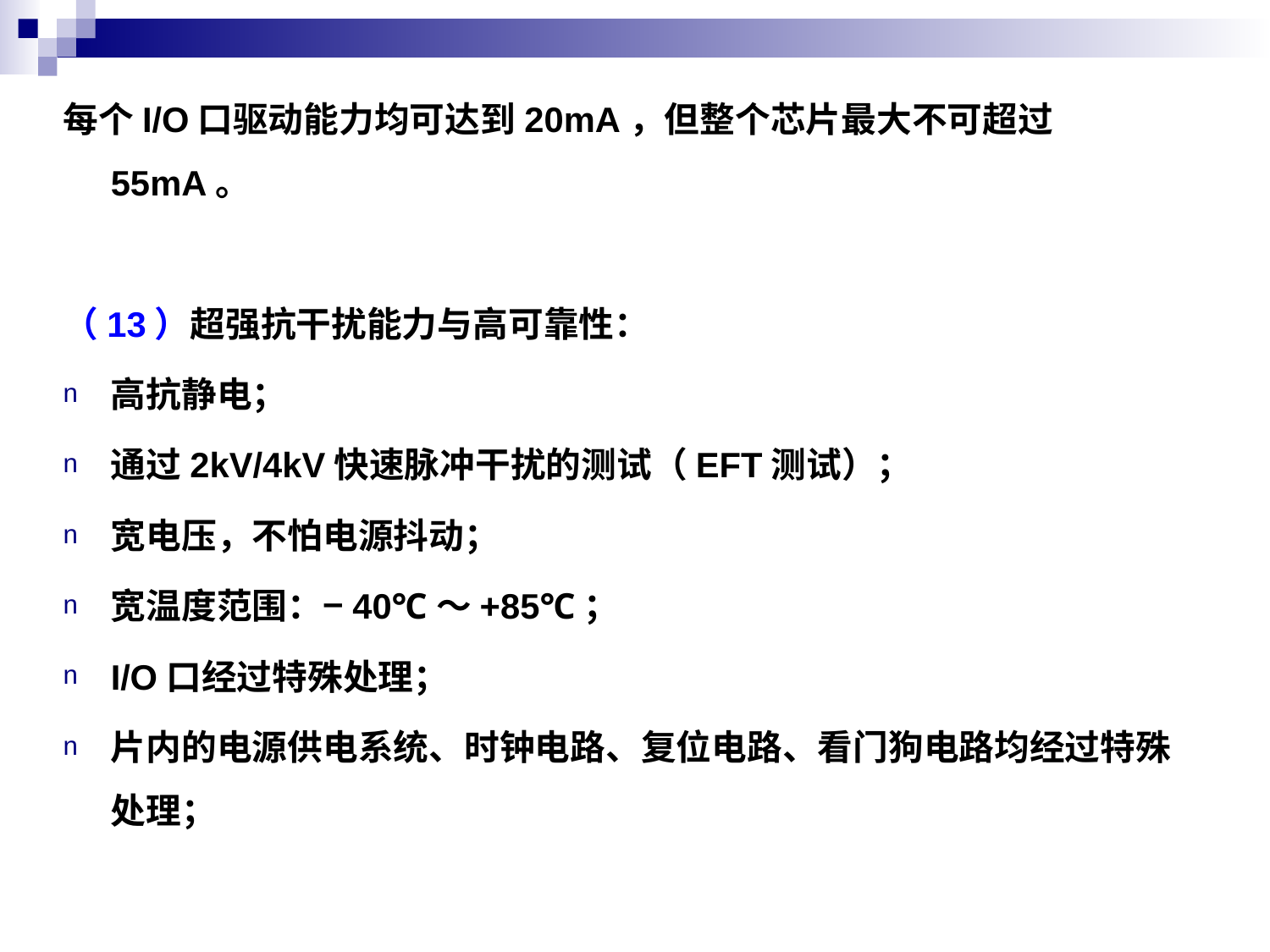

每个I/O口驱动能力均可达到20mA，但整个芯片最大不可超过55mA。

（13）超强抗干扰能力与高可靠性：
高抗静电；
通过2kV/4kV快速脉冲干扰的测试（EFT测试）；
宽电压，不怕电源抖动；
宽温度范围：−40℃～+85℃；
I/O口经过特殊处理；
片内的电源供电系统、时钟电路、复位电路、看门狗电路均经过特殊处理；